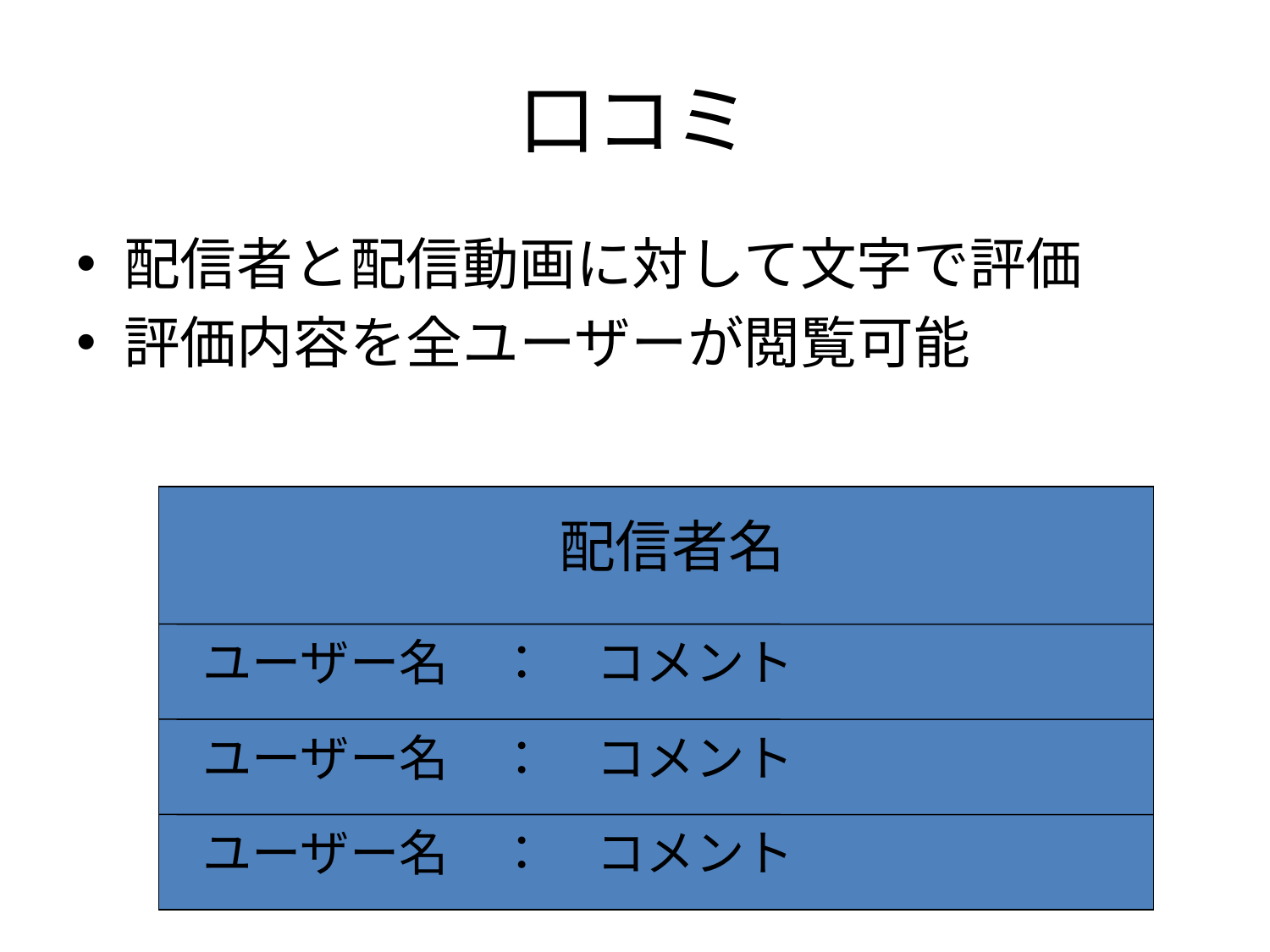

# 口コミ
配信者と配信動画に対して文字で評価
評価内容を全ユーザーが閲覧可能

配信者名

ユーザー名　：　コメント

ユーザー名　：　コメント

ユーザー名　：　コメント